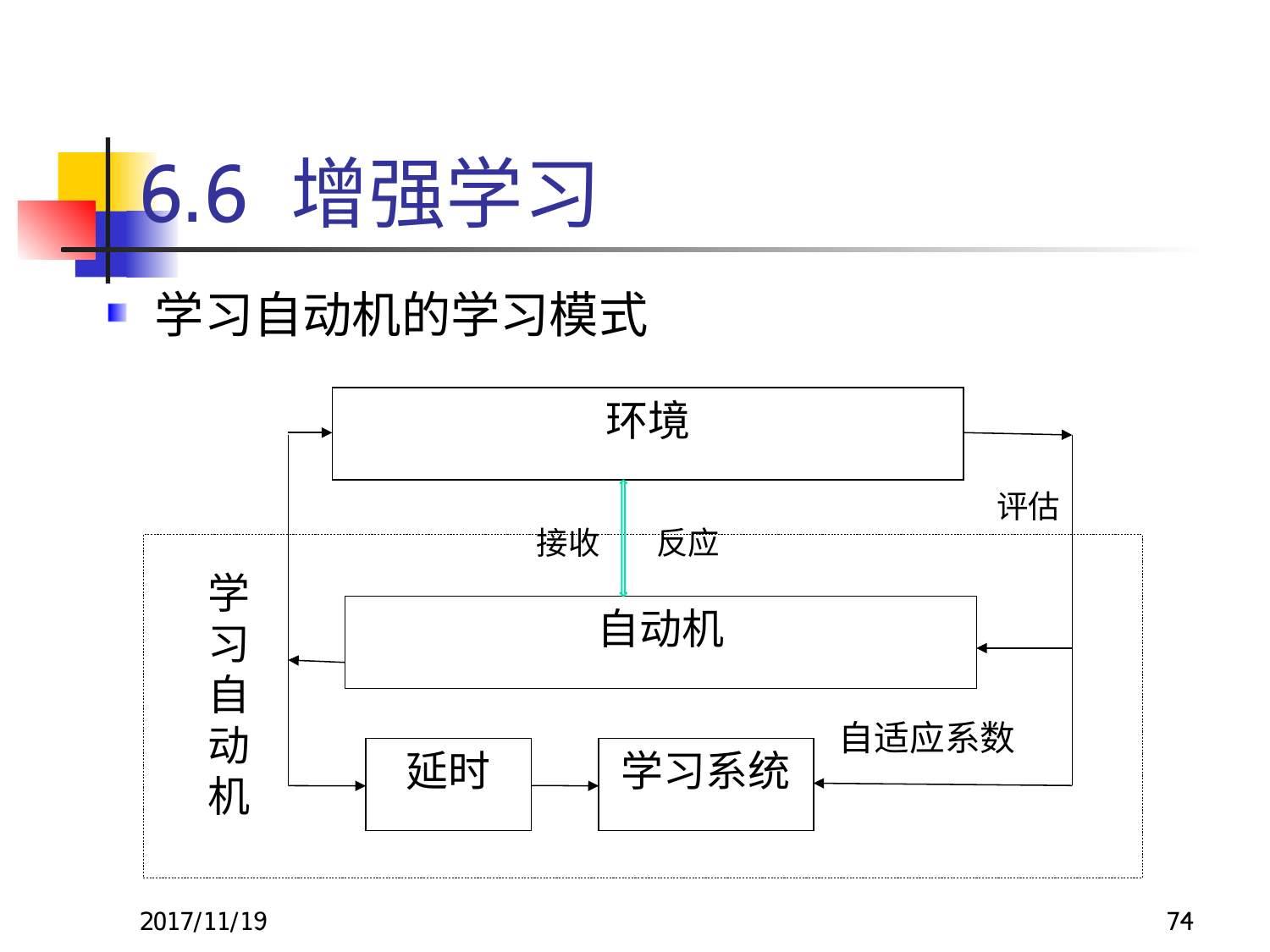

# 6.6 增强学习
学习自动机的学习模式
环境

学习自动机
自动机
自适应系数
延时
学习系统
评估

接收
反应
2017/11/19
74